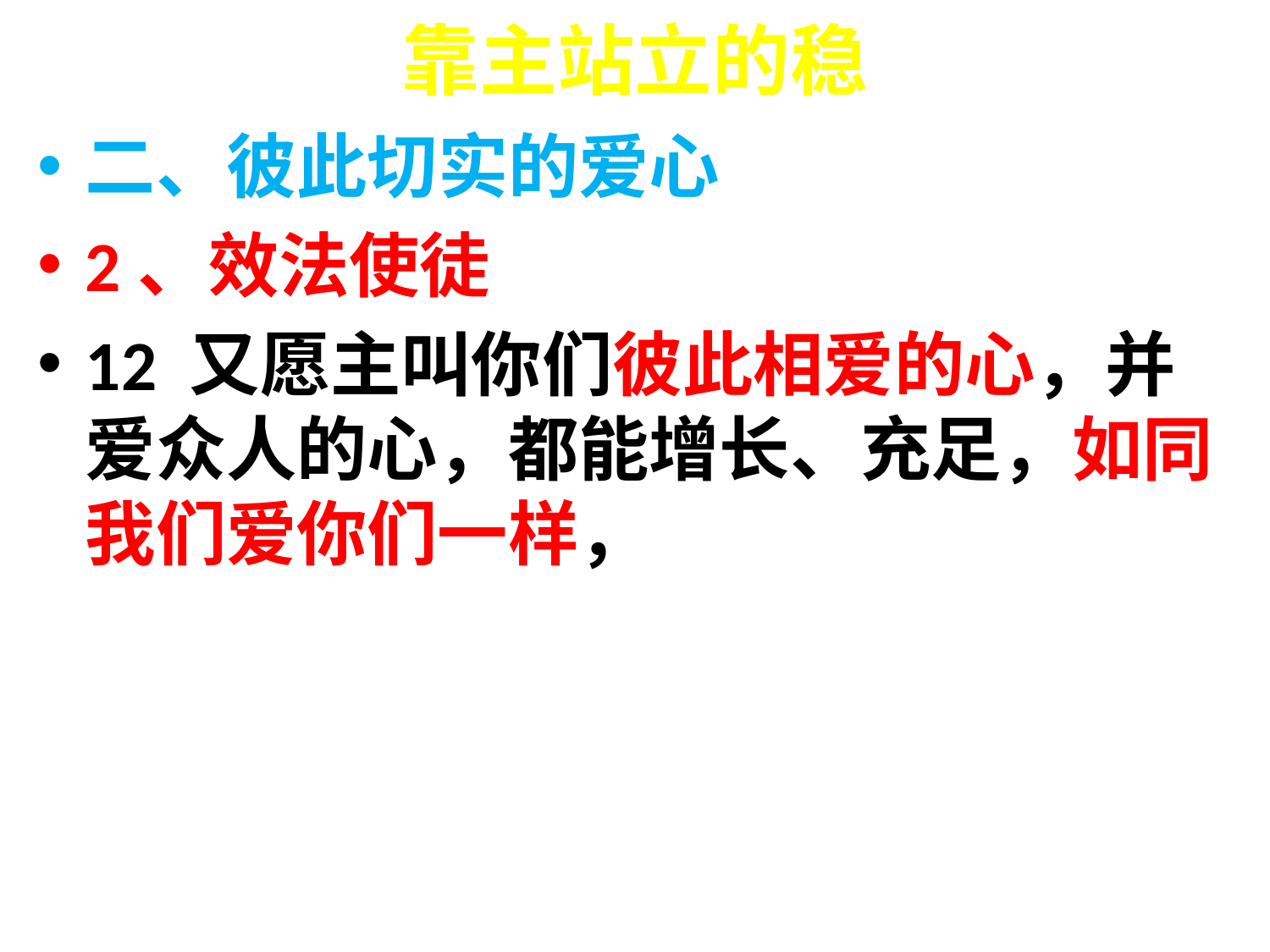

# 靠主站立的稳
二、彼此切实的爱心
2、效法使徒
12 又愿主叫你们彼此相爱的心，并爱众人的心，都能增长、充足，如同我们爱你们一样，